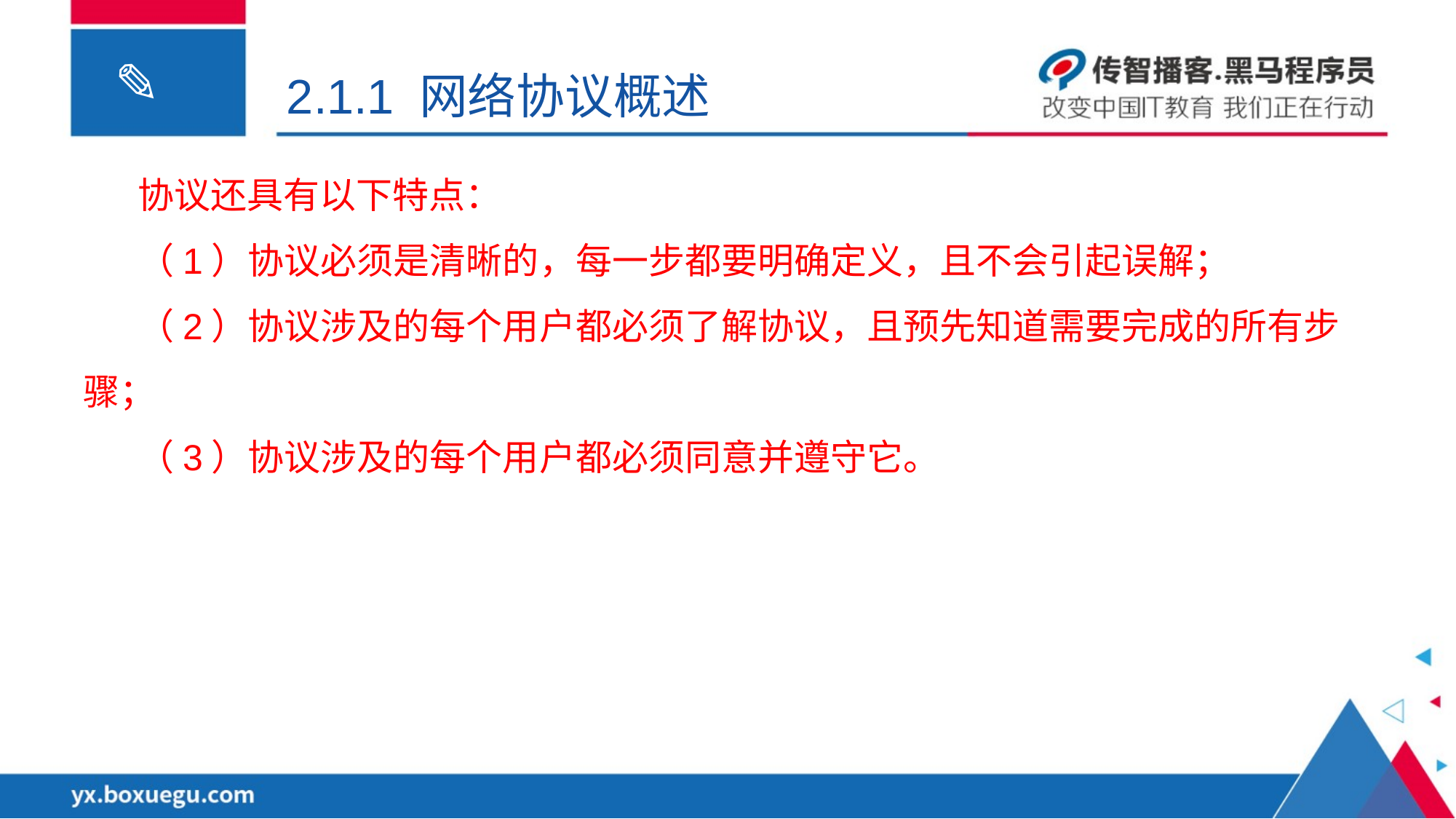

2.1.1 网络协议概述
协议还具有以下特点：
（1）协议必须是清晰的，每一步都要明确定义，且不会引起误解；
（2）协议涉及的每个用户都必须了解协议，且预先知道需要完成的所有步骤；
（3）协议涉及的每个用户都必须同意并遵守它。